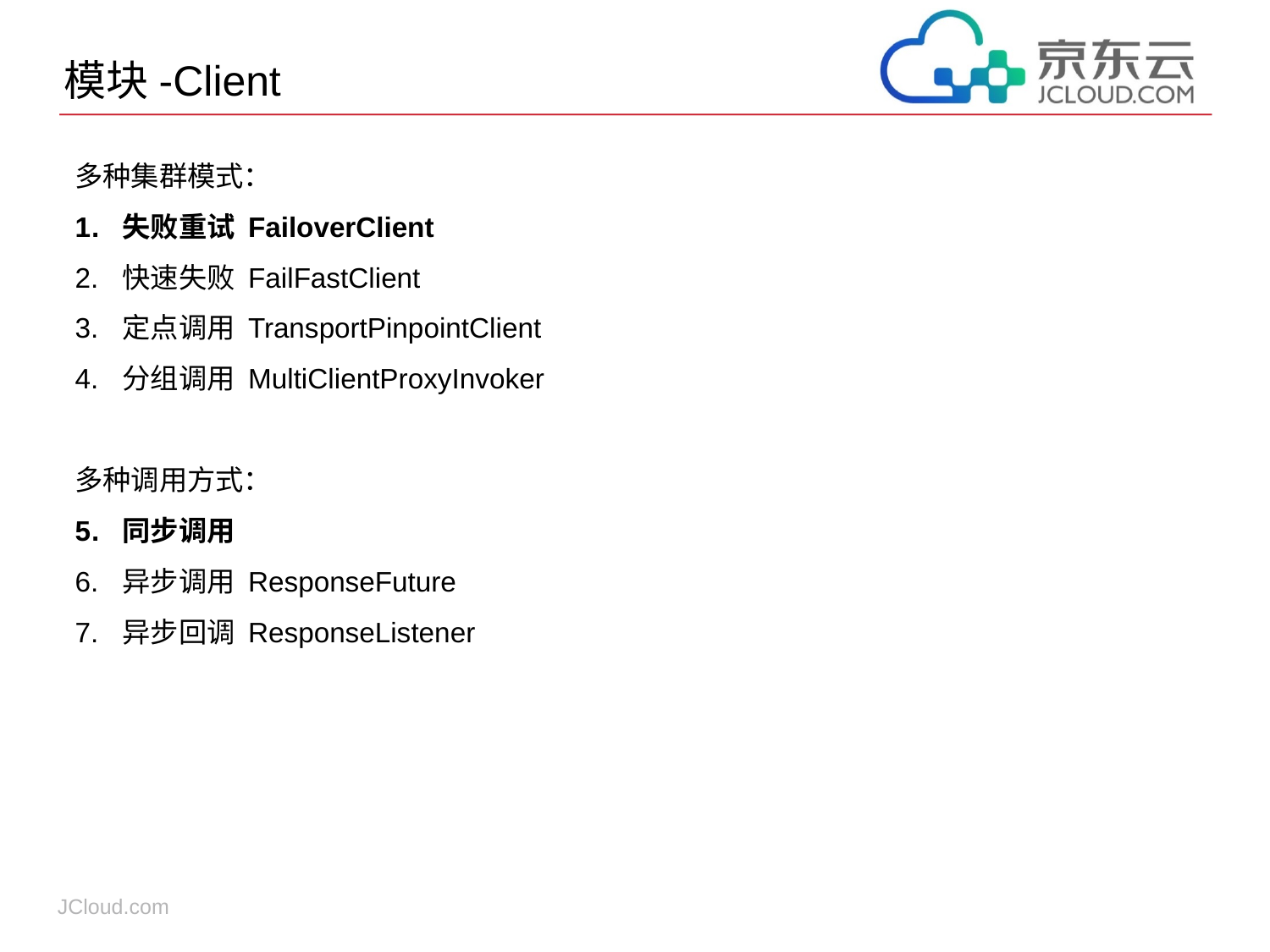

模块-Client
多种集群模式：
失败重试 FailoverClient
快速失败 FailFastClient
定点调用 TransportPinpointClient
分组调用 MultiClientProxyInvoker

多种调用方式：
同步调用
异步调用 ResponseFuture
异步回调 ResponseListener